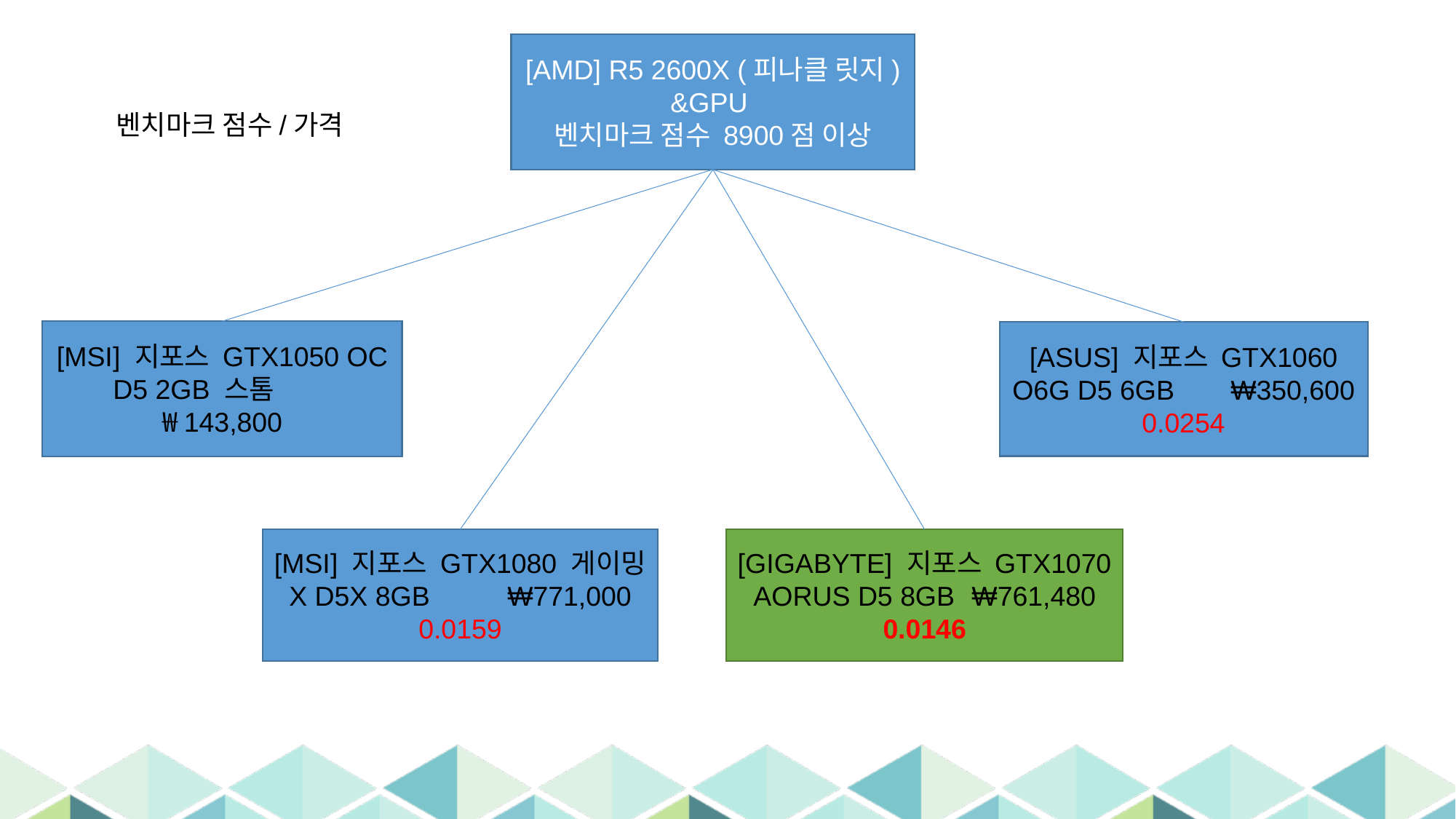

[AMD] R5 2600X (피나클 릿지)
&GPU
벤치마크 점수 8900점 이상
벤치마크 점수/가격
[MSI] 지포스 GTX1050 OC D5 2GB 스톰	₩143,800
[ASUS] 지포스 GTX1060 O6G D5 6GB	₩350,600
0.0254
[MSI] 지포스 GTX1080 게이밍 X D5X 8GB	₩771,000
0.0159
[GIGABYTE] 지포스 GTX1070 AORUS D5 8GB	₩761,480
0.0146